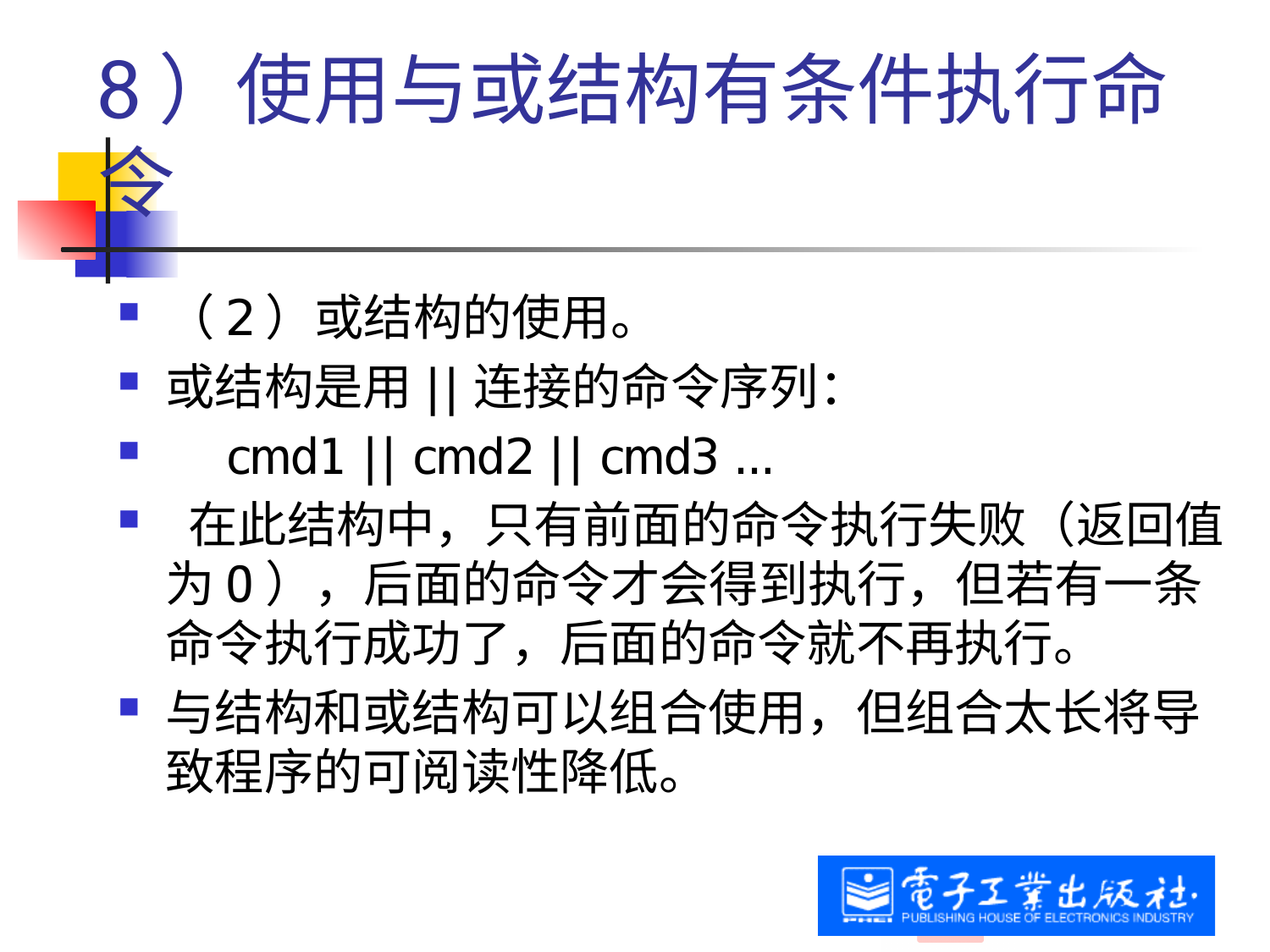

# 8）使用与或结构有条件执行命令
（2）或结构的使用。
或结构是用||连接的命令序列：
    cmd1 || cmd2 || cmd3 …
 在此结构中，只有前面的命令执行失败（返回值为0），后面的命令才会得到执行，但若有一条命令执行成功了，后面的命令就不再执行。
与结构和或结构可以组合使用，但组合太长将导致程序的可阅读性降低。